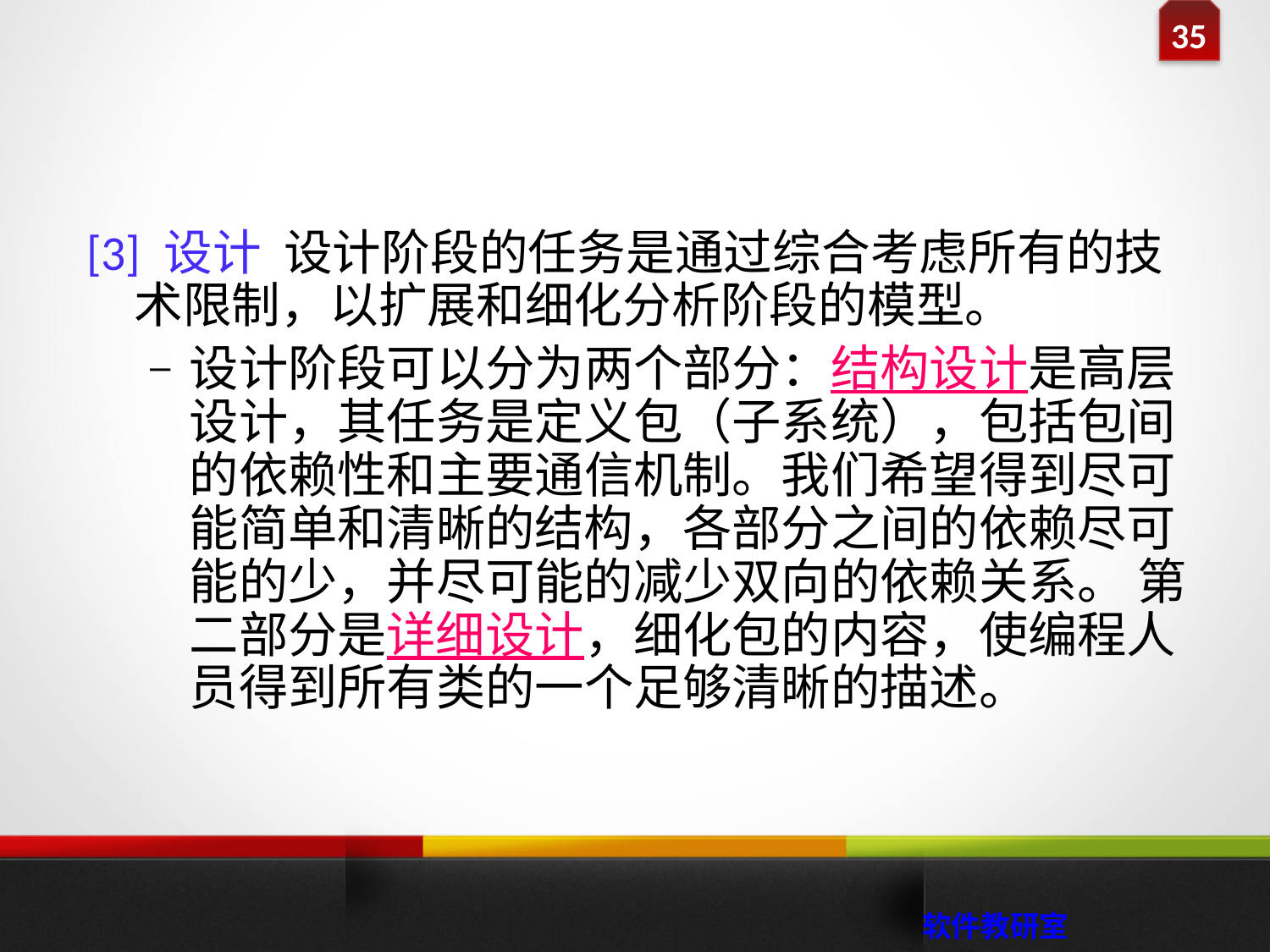

[3] 设计  设计阶段的任务是通过综合考虑所有的技术限制，以扩展和细化分析阶段的模型。
设计阶段可以分为两个部分：结构设计是高层设计，其任务是定义包（子系统），包括包间的依赖性和主要通信机制。我们希望得到尽可能简单和清晰的结构，各部分之间的依赖尽可能的少，并尽可能的减少双向的依赖关系。 第二部分是详细设计，细化包的内容，使编程人员得到所有类的一个足够清晰的描述。
                                     软件教研室